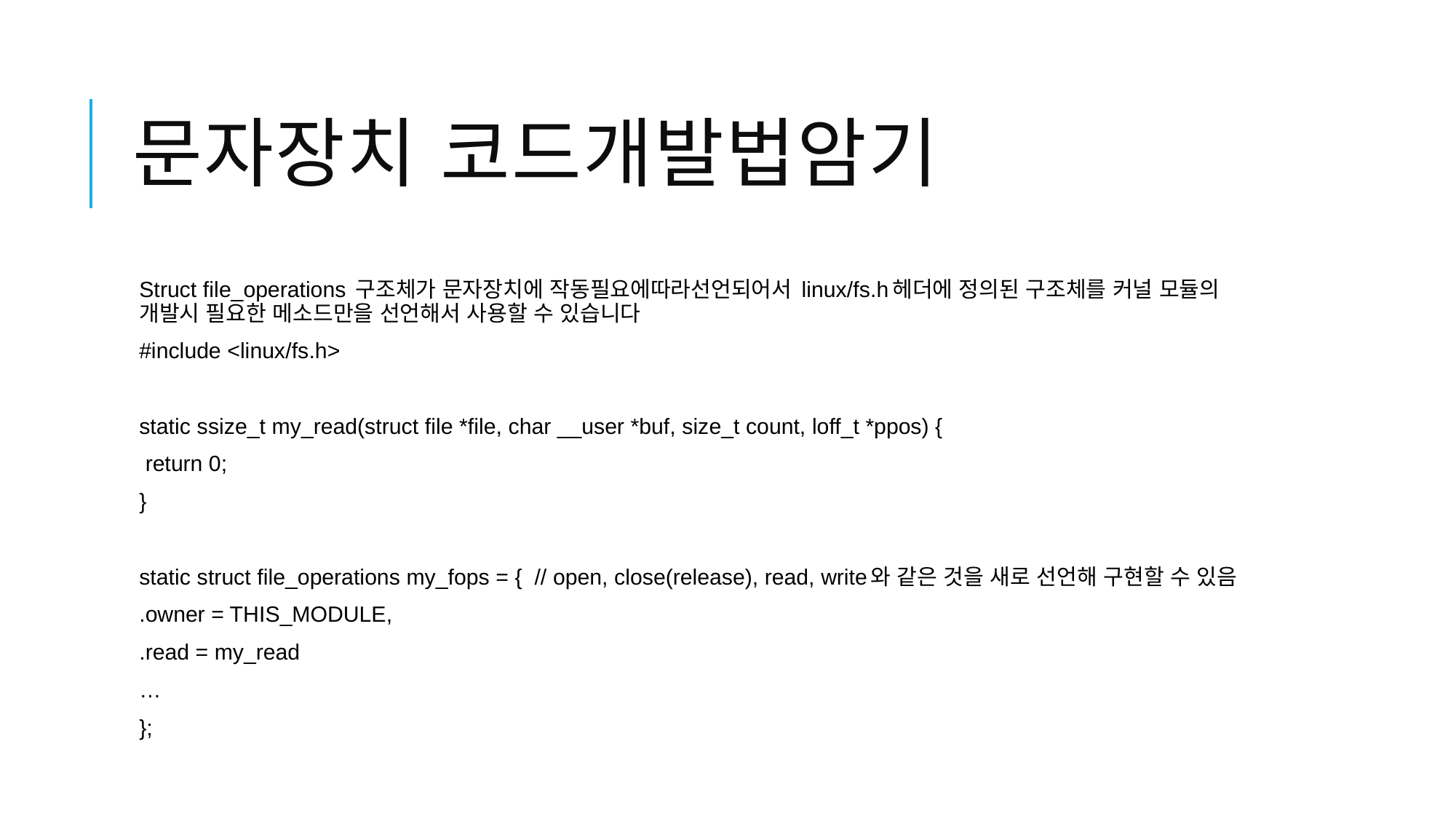

# 문자장치 코드개발법암기
Struct file_operations 구조체가 문자장치에 작동필요에따라선언되어서 linux/fs.h헤더에 정의된 구조체를 커널 모듈의 개발시 필요한 메소드만을 선언해서 사용할 수 있습니다
#include <linux/fs.h>

static ssize_t my_read(struct file *file, char __user *buf, size_t count, loff_t *ppos) {
 return 0;
}

static struct file_operations my_fops = {  // open, close(release), read, write와 같은 것을 새로 선언해 구현할 수 있음
.owner = THIS_MODULE,
.read = my_read
…
};